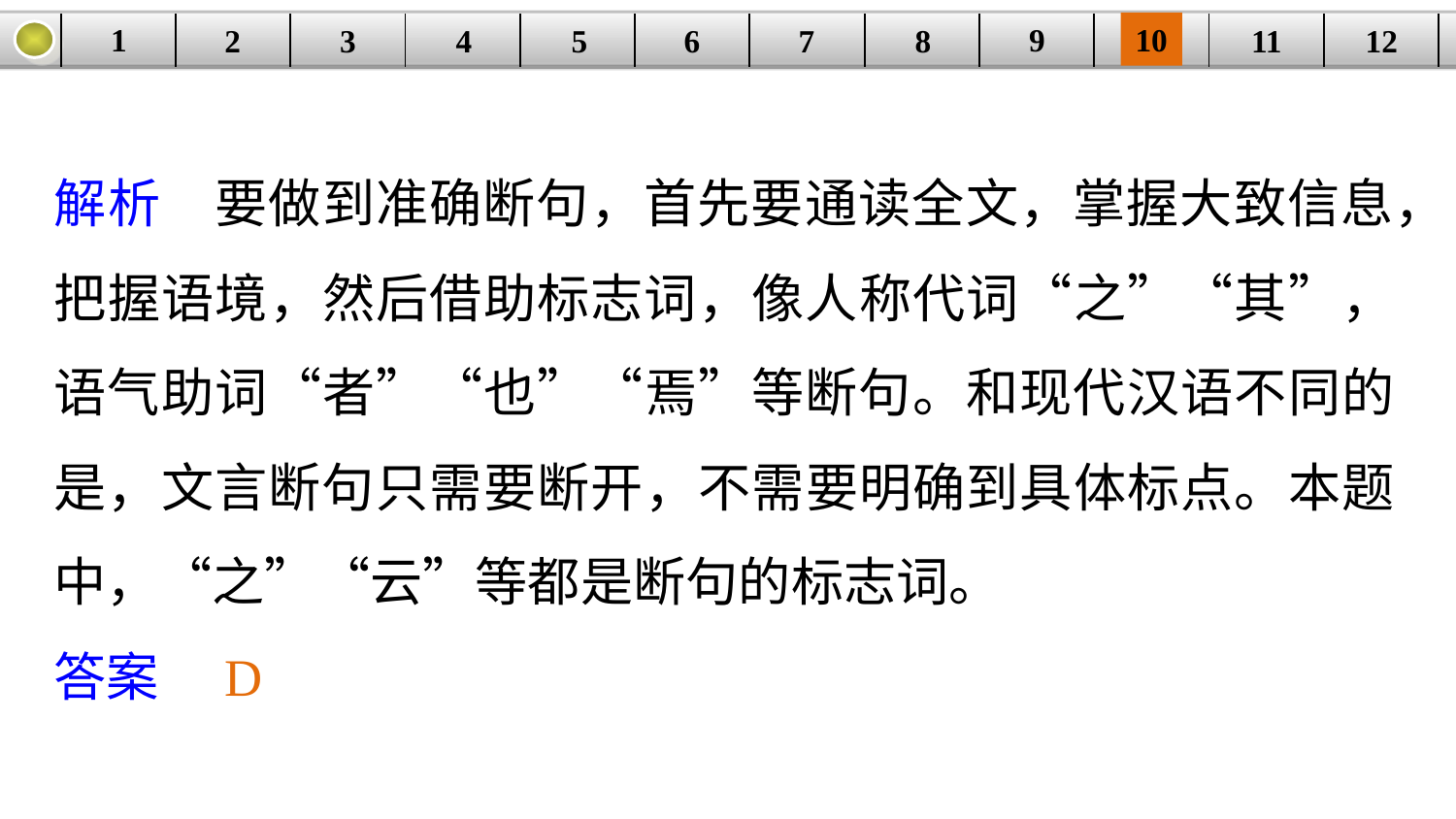

9
10
1
3
4
5
6
8
11
2
12
|  |  |  |  |  |  |  |  |  |  |  |  |
| --- | --- | --- | --- | --- | --- | --- | --- | --- | --- | --- | --- |
7

解析　要做到准确断句，首先要通读全文，掌握大致信息，把握语境，然后借助标志词，像人称代词“之”“其”，语气助词“者”“也”“焉”等断句。和现代汉语不同的是，文言断句只需要断开，不需要明确到具体标点。本题中，“之”“云”等都是断句的标志词。
答案　D